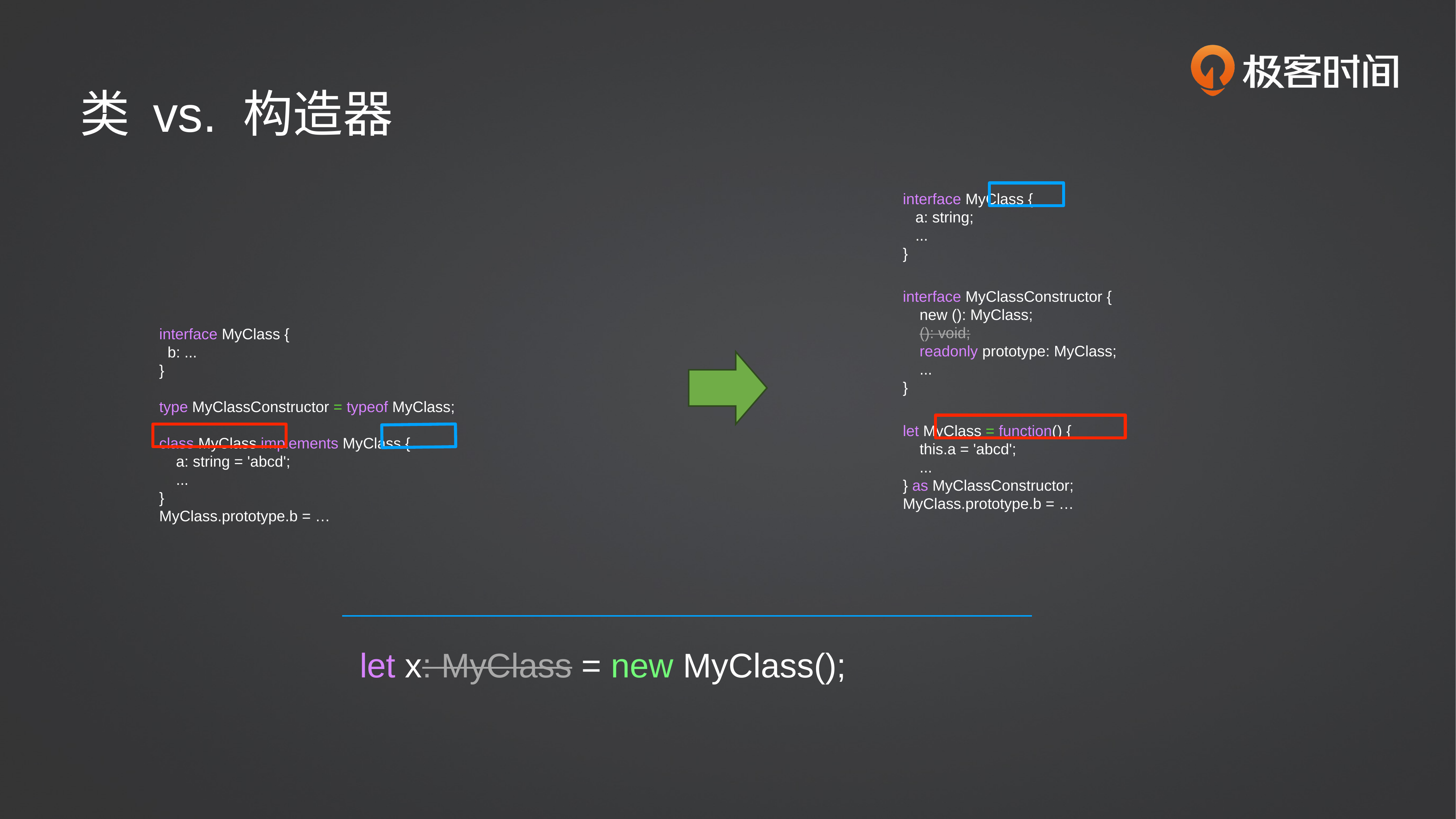

类 vs. 构造器
interface MyClass {
   a: string;
   ...
}

interface MyClassConstructor {
    new (): MyClass;
    (): void;
    readonly prototype: MyClass;
    ...
}
interface MyClass {
  b: ...
}

type MyClassConstructor = typeof MyClass;

class MyClass implements MyClass {
    a: string = 'abcd';
    ...
}
MyClass.prototype.b = …

let MyClass = function() {
    this.a = 'abcd';
    ...
} as MyClassConstructor;
MyClass.prototype.b = …

let x: MyClass = new MyClass();